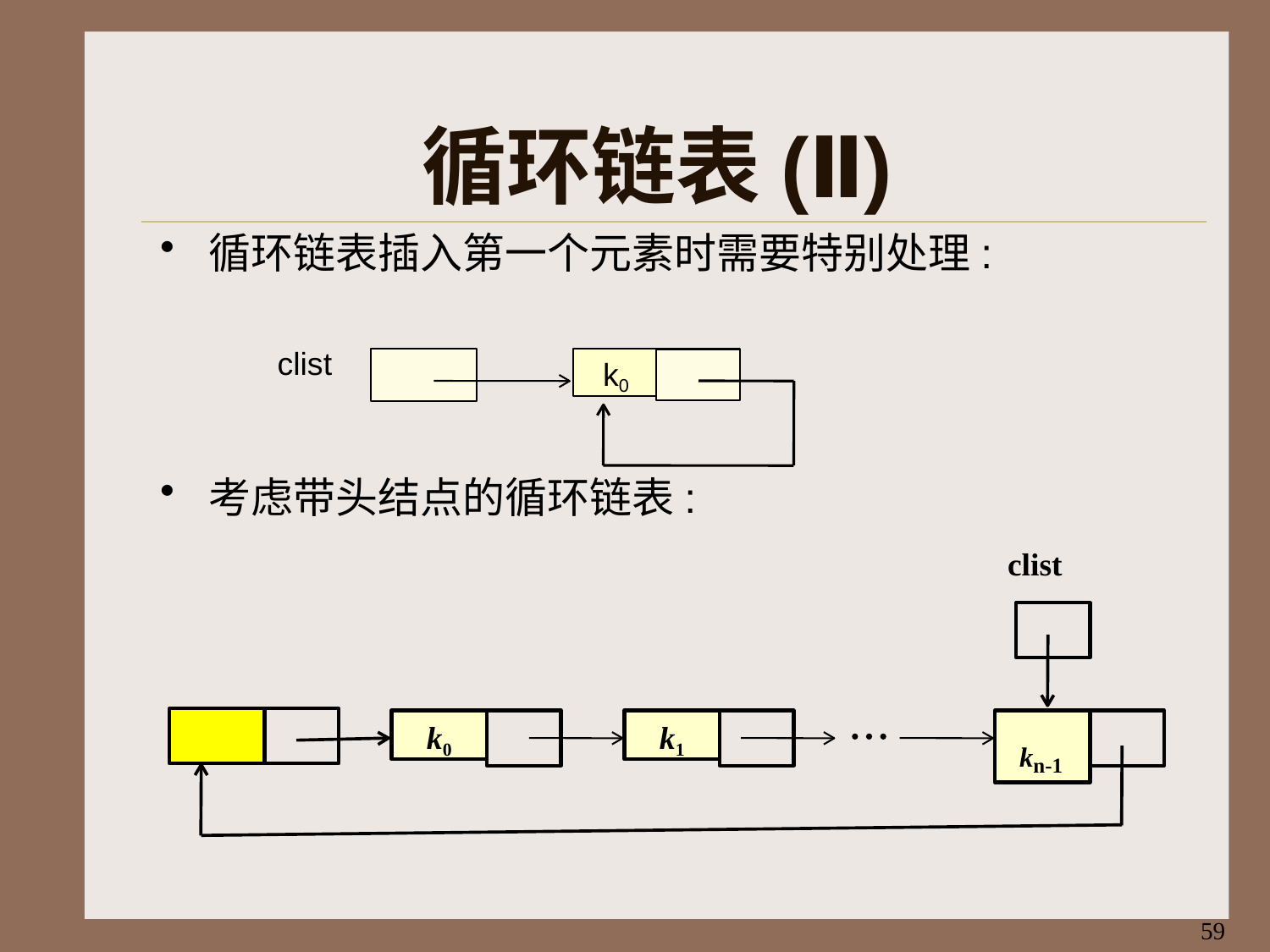

# 循环链表(Ⅱ)

循环链表插入第一个元素时需要特别处理:
clist

k0

考虑带头结点的循环链表:
clist

…

k0

k1

kn-1

59